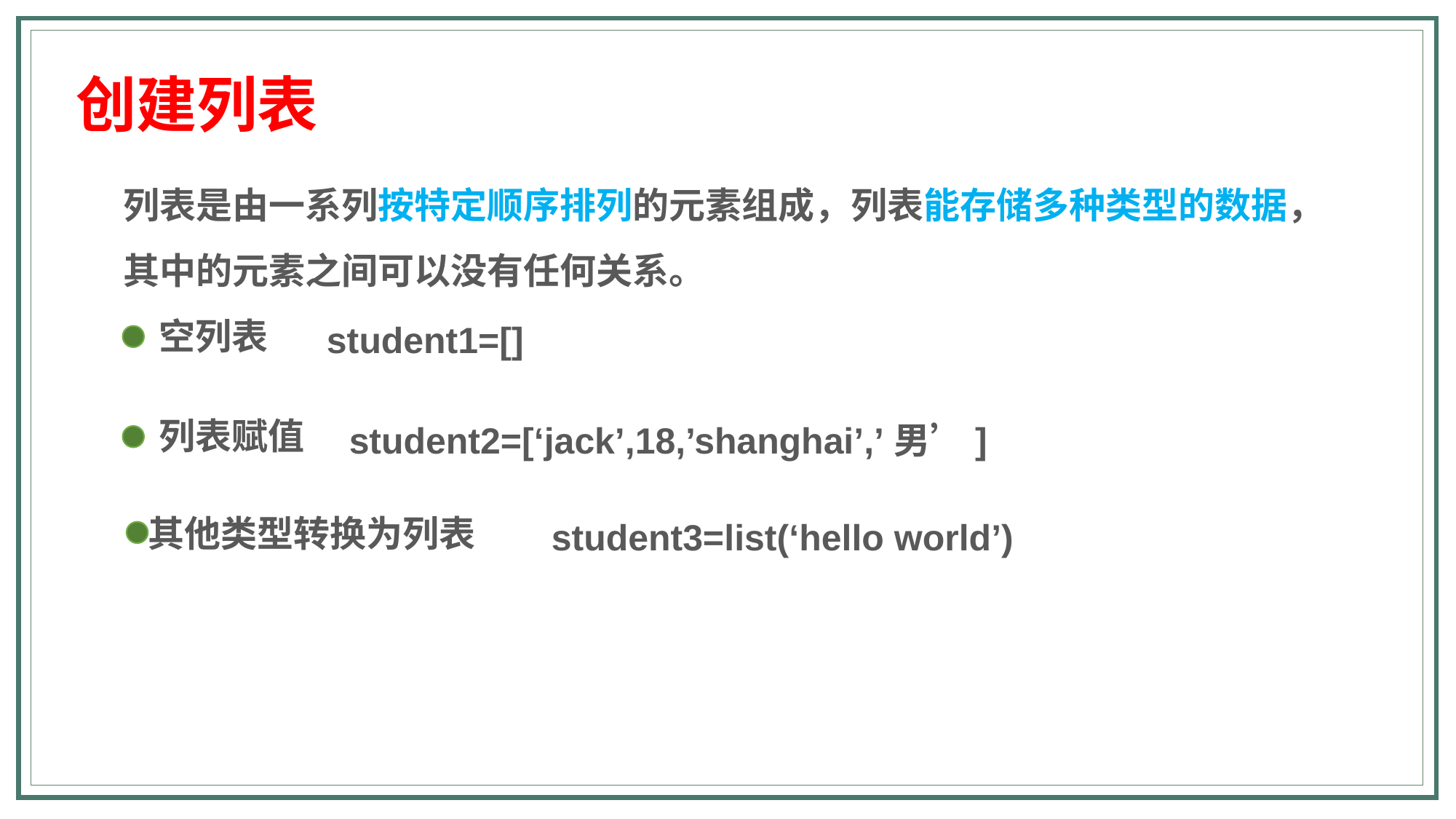

创建列表

列表是由一系列按特定顺序排列的元素组成，列表能存储多种类型的数据，其中的元素之间可以没有任何关系。
空列表

student1=[]
列表赋值

student2=[‘jack’,18,’shanghai’,’男’]
  其他类型转换为列表
student3=list(‘hello world’)